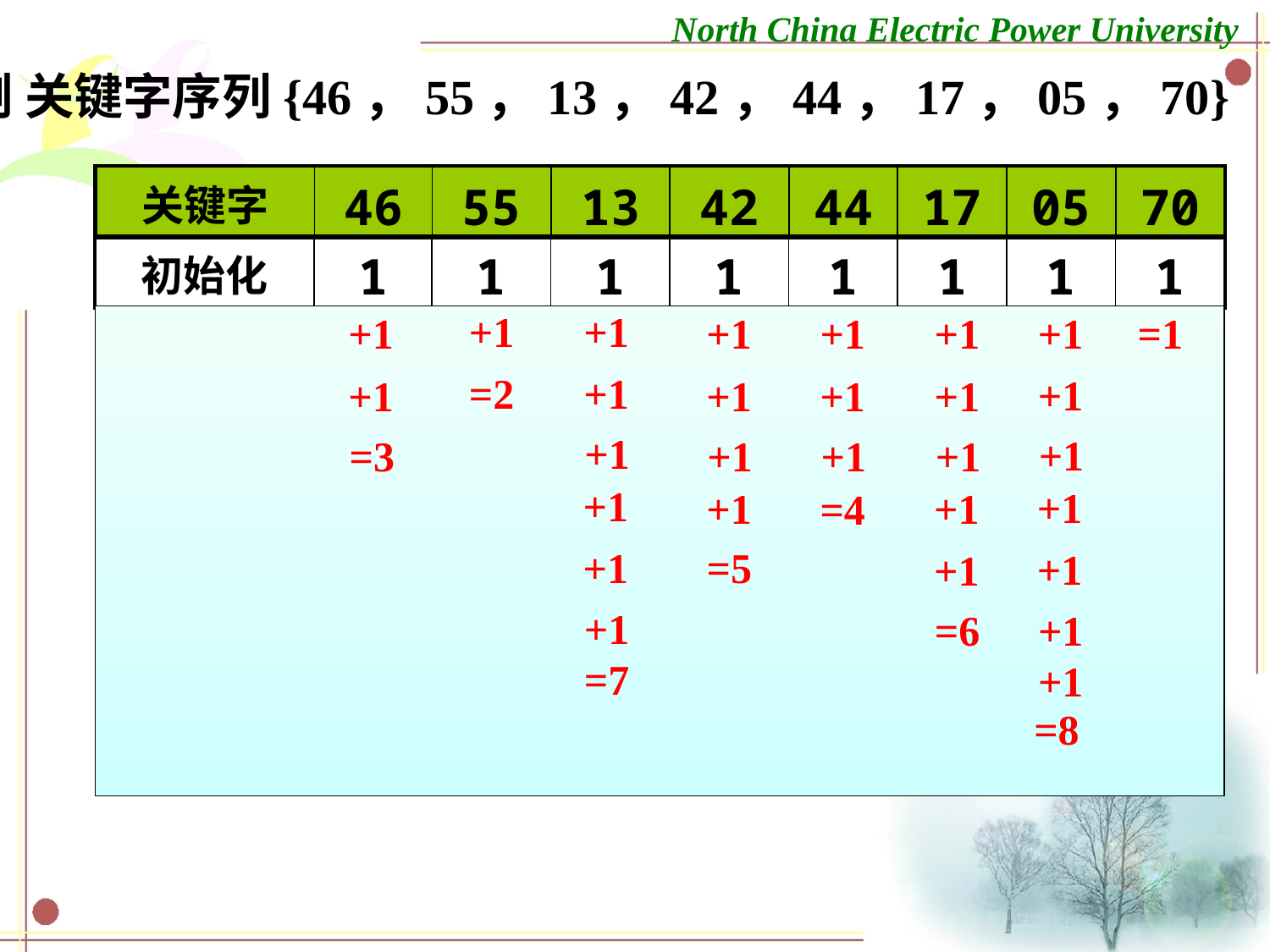

例 关键字序列{46，55，13，42，44，17，05，70}
| 关键字 | 46 | 55 | 13 | 42 | 44 | 17 | 05 | 70 |
| --- | --- | --- | --- | --- | --- | --- | --- | --- |
| 初始化 | 1 | 1 | 1 | 1 | 1 | 1 | 1 | 1 |
| --- | --- | --- | --- | --- | --- | --- | --- | --- |
+1
+1
+1
+1
+1
+1
+1
=1

+1
=2
+1
+1
+1
+1
+1
+1
+1
=3
+1
+1
+1
+1
+1
+1
+1
=4
+1
=5
+1
+1
+1
+1
=6
=7
+1
=8